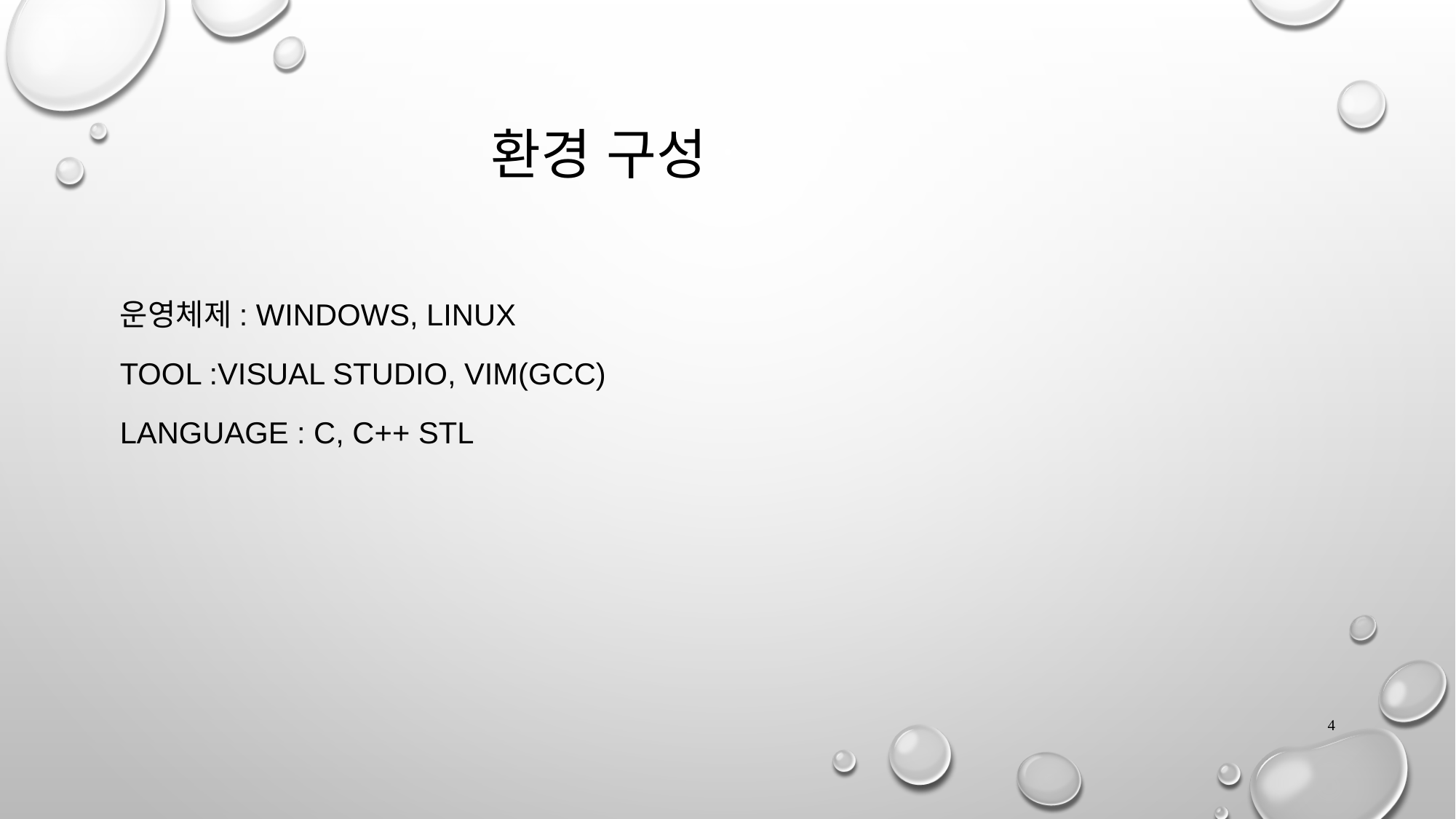

환경 구성
운영체제: windows, Linux
Tool :visual studio, Vim(gcc)
Language : C, C++ STL

4